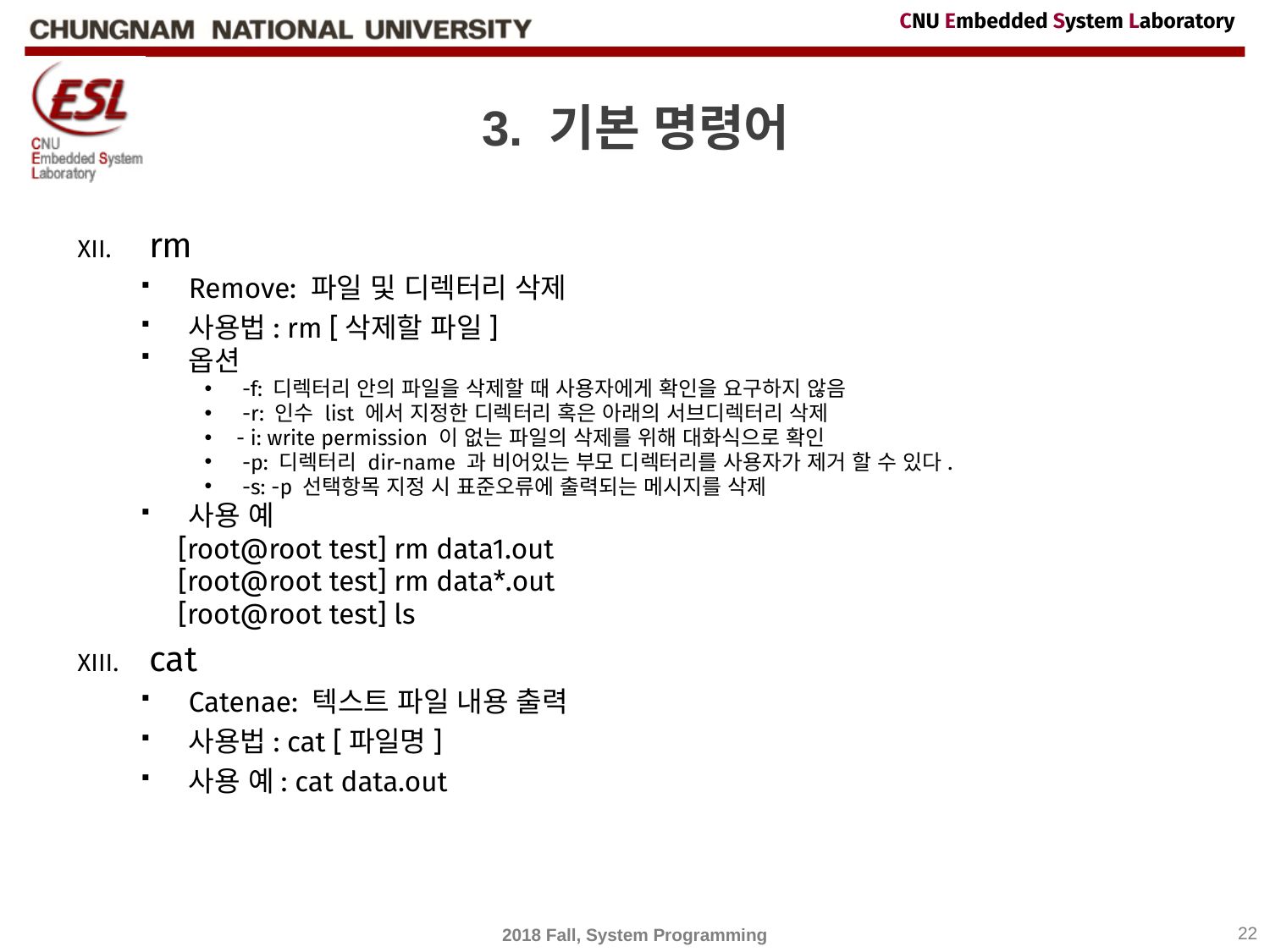

# 3. 기본 명령어
rm
Remove: 파일 및 디렉터리 삭제
사용법: rm [삭제할 파일]
옵션
 -f: 디렉터리 안의 파일을 삭제할 때 사용자에게 확인을 요구하지 않음
 -r: 인수 list 에서 지정한 디렉터리 혹은 아래의 서브디렉터리 삭제
- i: write permission 이 없는 파일의 삭제를 위해 대화식으로 확인
 -p: 디렉터리 dir-name 과 비어있는 부모 디렉터리를 사용자가 제거 할 수 있다.
 -s: -p 선택항목 지정 시 표준오류에 출력되는 메시지를 삭제
사용 예
     [root@root test] rm data1.out
     [root@root test] rm data*.out
     [root@root test] ls
cat
Catenae: 텍스트 파일 내용 출력
사용법: cat [파일명]
사용 예: cat data.out

2018 Fall, System Programming
22